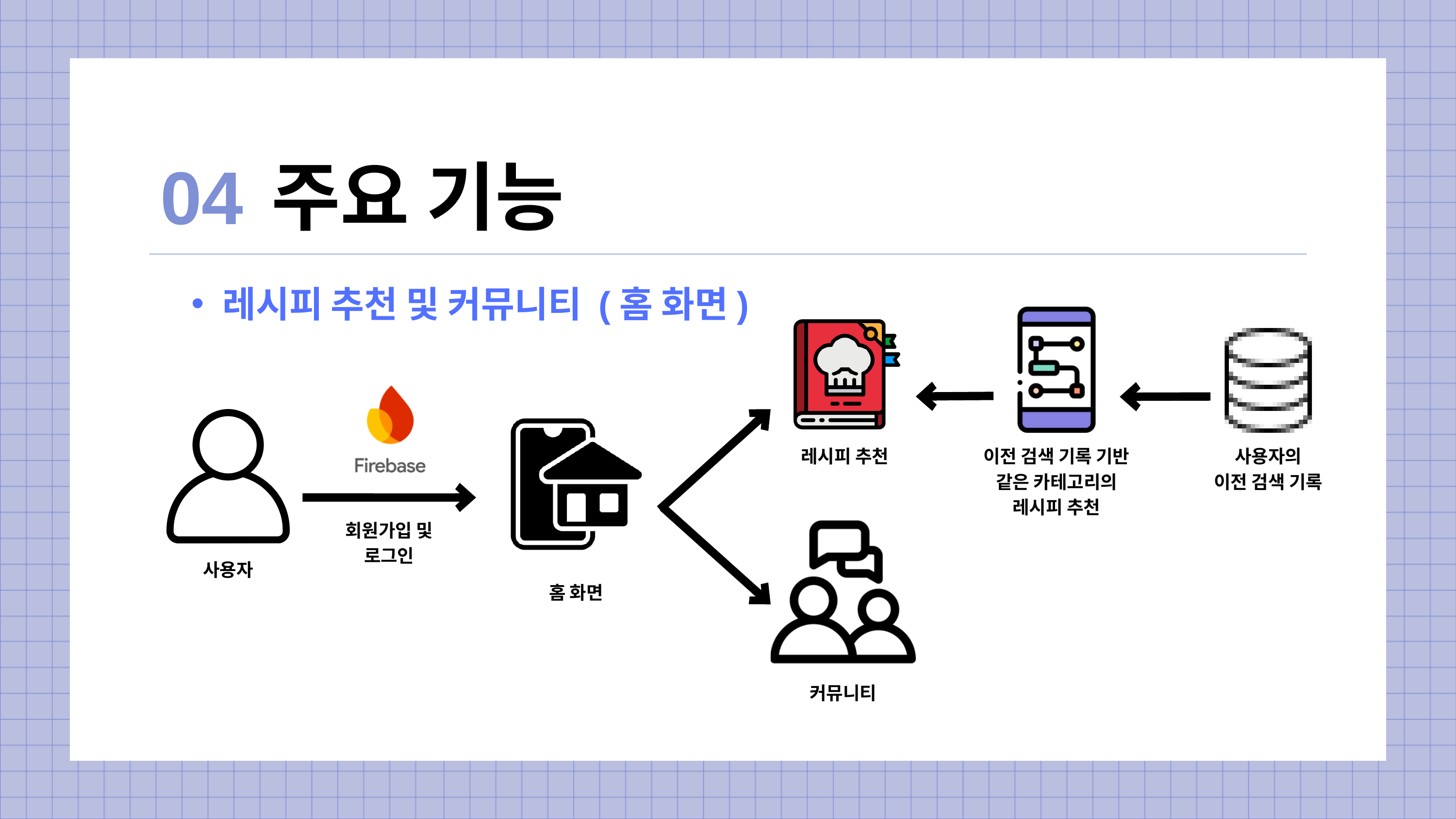

04
주요 기능
레시피 추천 및 커뮤니티 (홈 화면)

레시피 추천
이전 검색 기록 기반 같은 카테고리의
레시피 추천
사용자의
이전 검색 기록

회원가입 및
로그인

사용자
홈 화면
커뮤니티